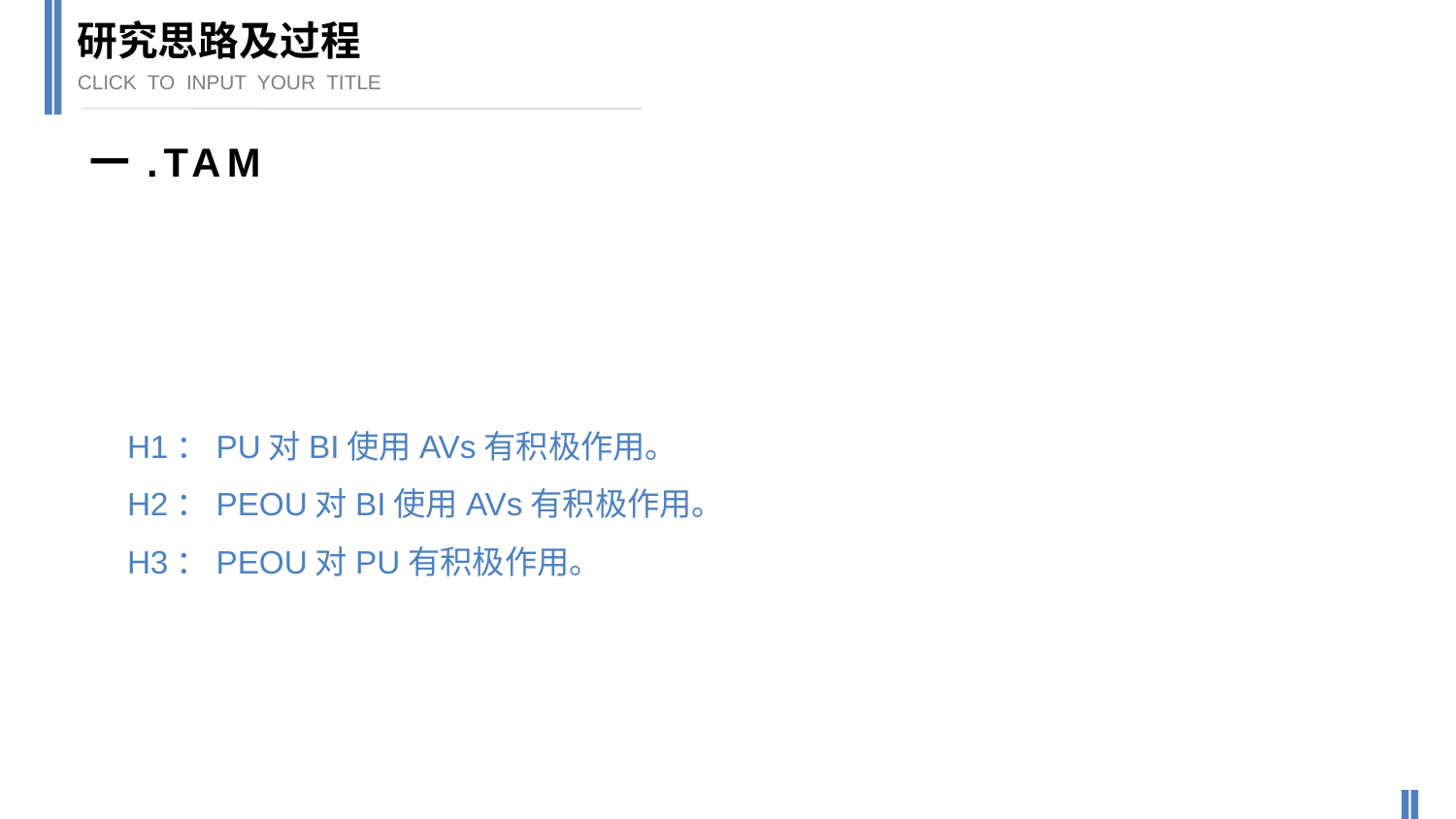

研究思路及过程
CLICK  TO  INPUT  YOUR  TITLE
一.TAM
H1：PU对BI使用AVs有积极作用。
H2：PEOU对BI使用AVs有积极作用。
H3：PEOU对PU有积极作用。